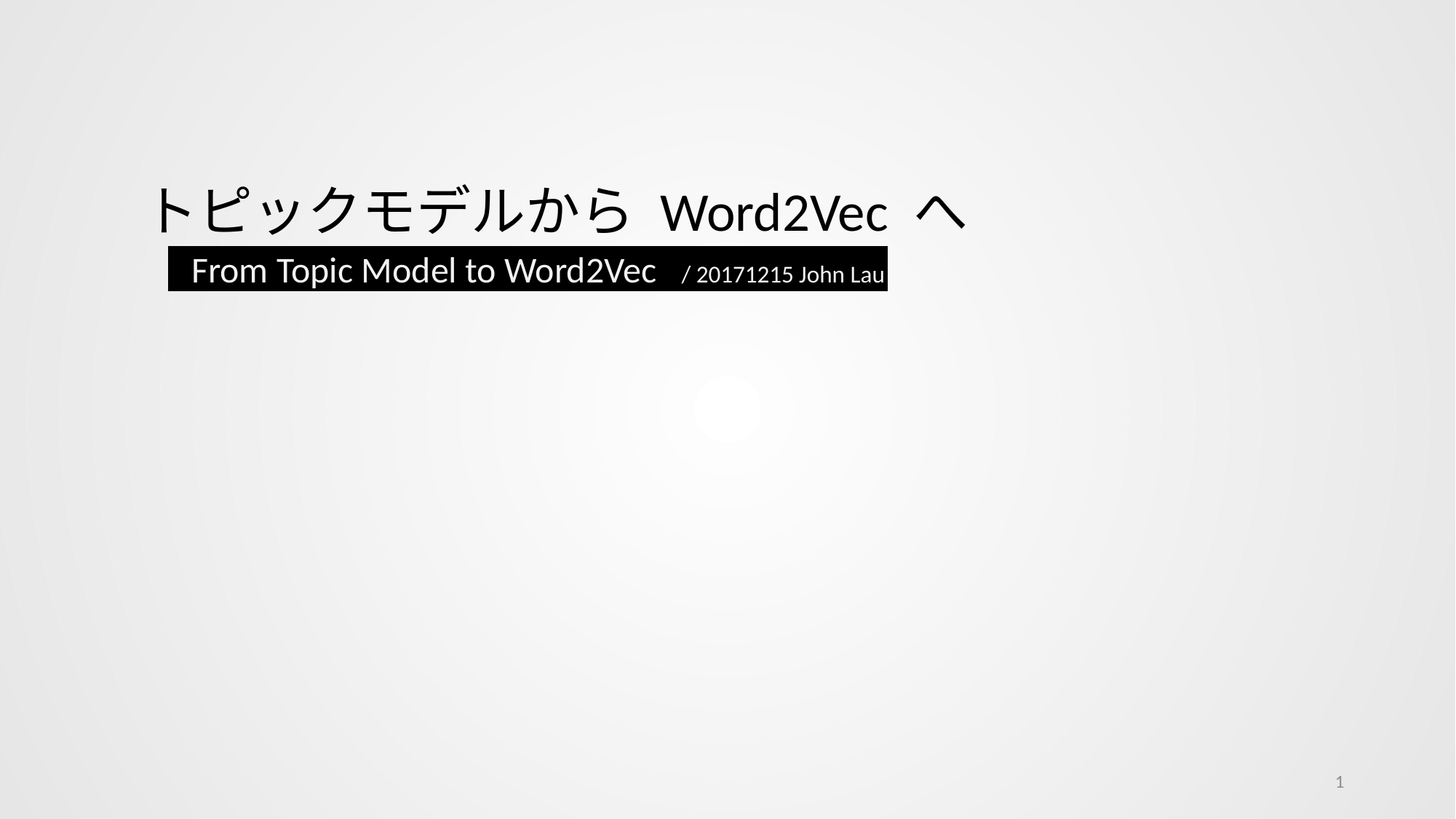

トピックモデルから Word2Vec へ
From Topic Model to Word2Vec   / 20171215 John Lau

1